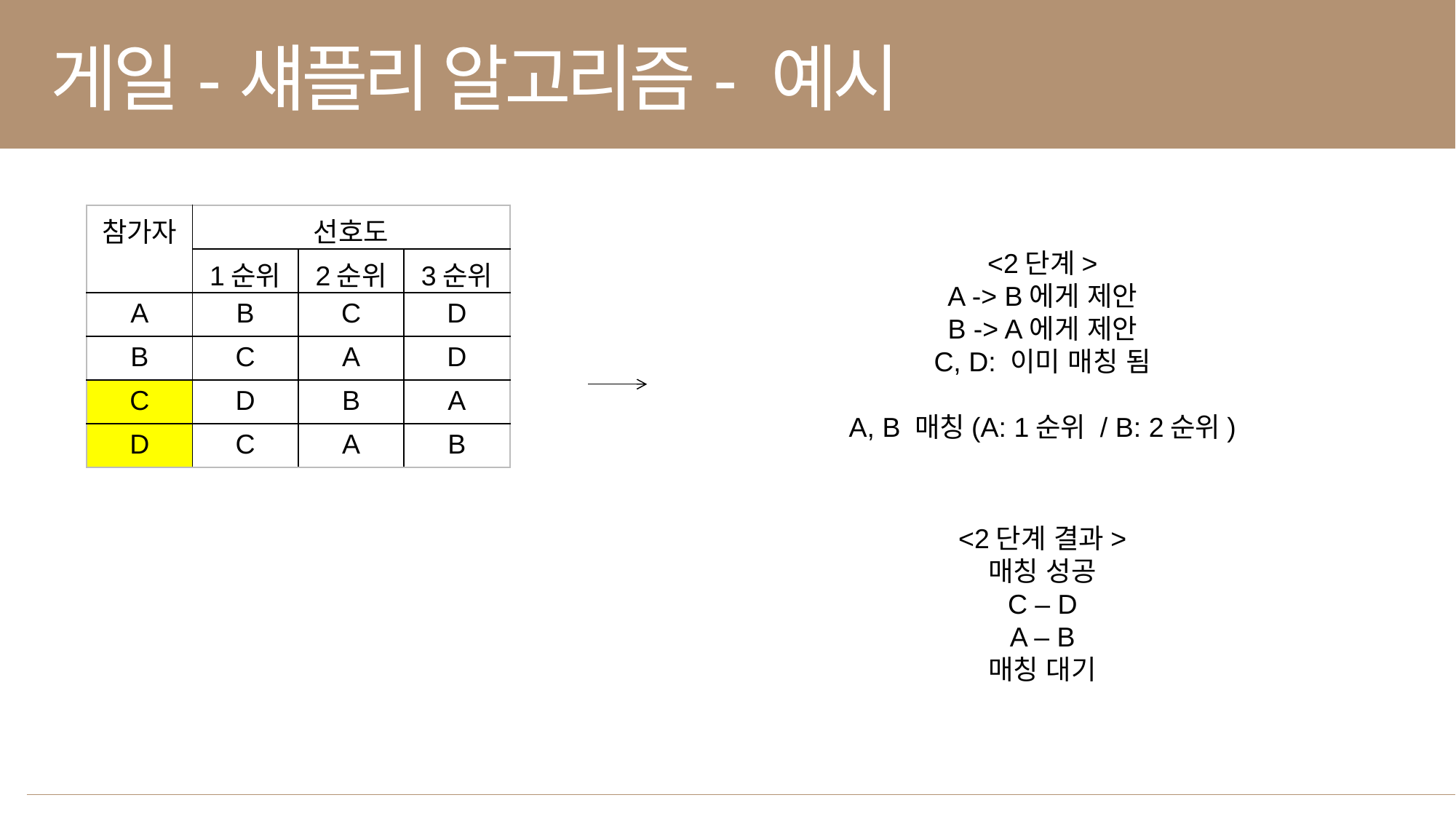

게일-섀플리 알고리즘- 예시
| 참가자 | 선호도 |  |  |
| --- | --- | --- | --- |
|  | 1순위 | 2순위 | 3순위 |
| A | B | C | D |
| B | C | A | D |
| C | D | B | A |
| D | C | A | B |
<2단계>
A -> B에게 제안
B -> A에게 제안
C, D: 이미 매칭 됨

A, B 매칭(A: 1순위 / B: 2순위)
<2단계 결과>
매칭 성공
C – D
A – B
매칭 대기